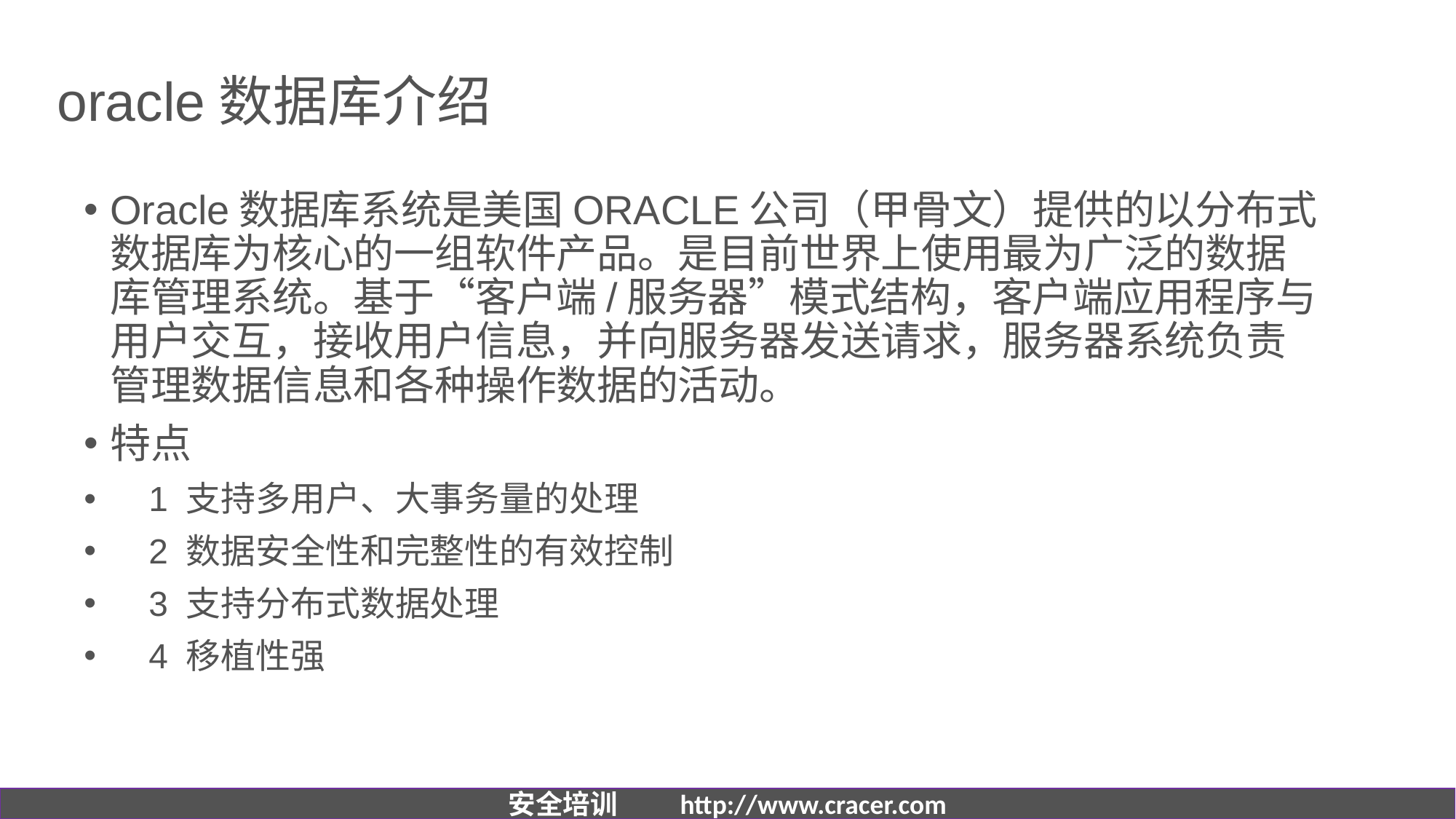

# oracle数据库介绍
Oracle数据库系统是美国ORACLE公司（甲骨文）提供的以分布式数据库为核心的一组软件产品。是目前世界上使用最为广泛的数据库管理系统。基于“客户端/服务器”模式结构，客户端应用程序与用户交互，接收用户信息，并向服务器发送请求，服务器系统负责管理数据信息和各种操作数据的活动。
特点
    1 支持多用户、大事务量的处理
    2 数据安全性和完整性的有效控制
    3 支持分布式数据处理
    4 移植性强